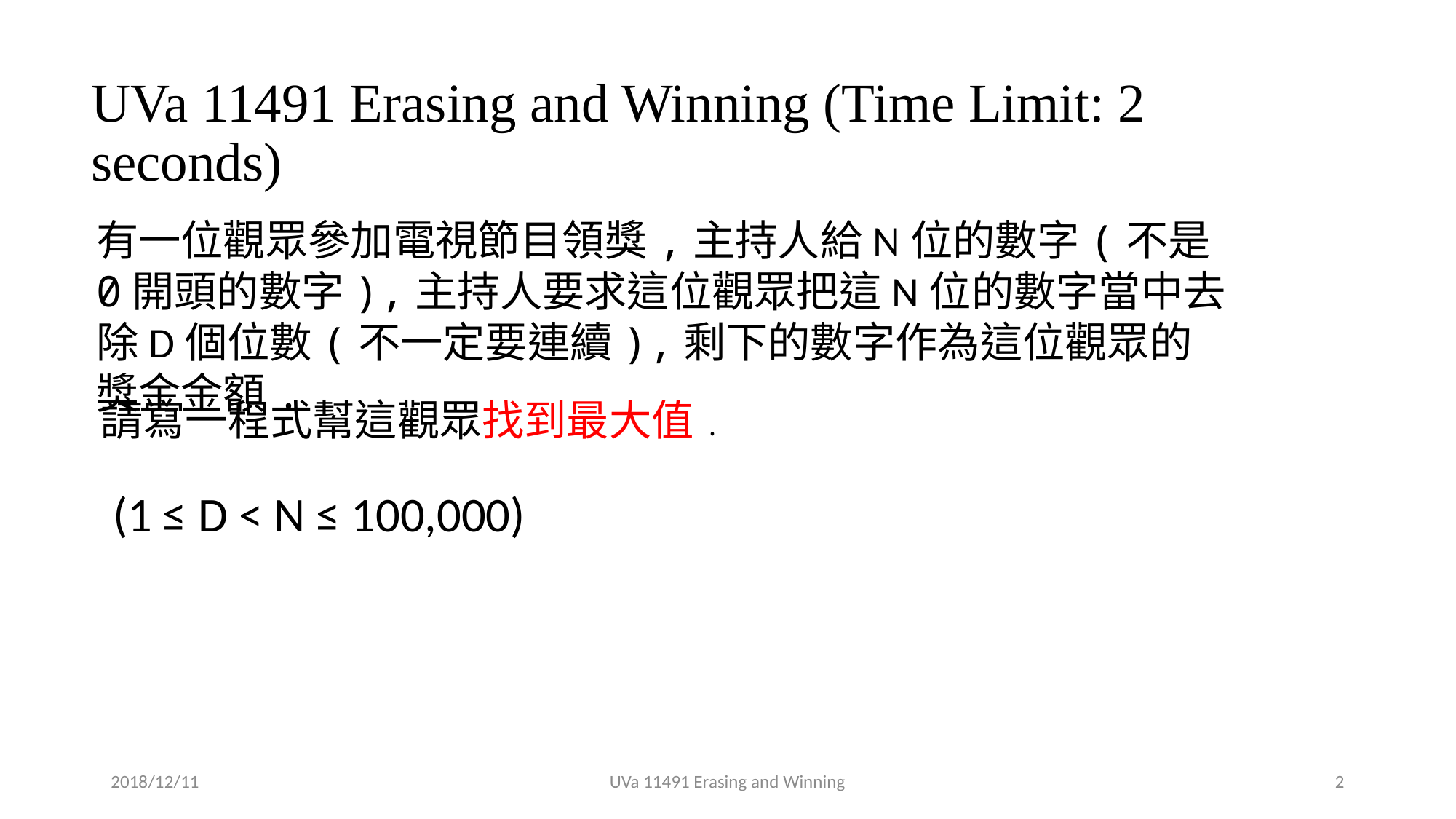

# UVa 11491 Erasing and Winning (Time Limit: 2 seconds)
有一位觀眾參加電視節目領獎,主持人給N位的數字(不是0開頭的數字),主持人要求這位觀眾把這N位的數字當中去除D個位數(不一定要連續),剩下的數字作為這位觀眾的獎金金額.
請寫一程式幫這觀眾找到最大值.
(1 ≤ D < N ≤ 100,000)
2018/12/11
UVa 11491 Erasing and Winning
2